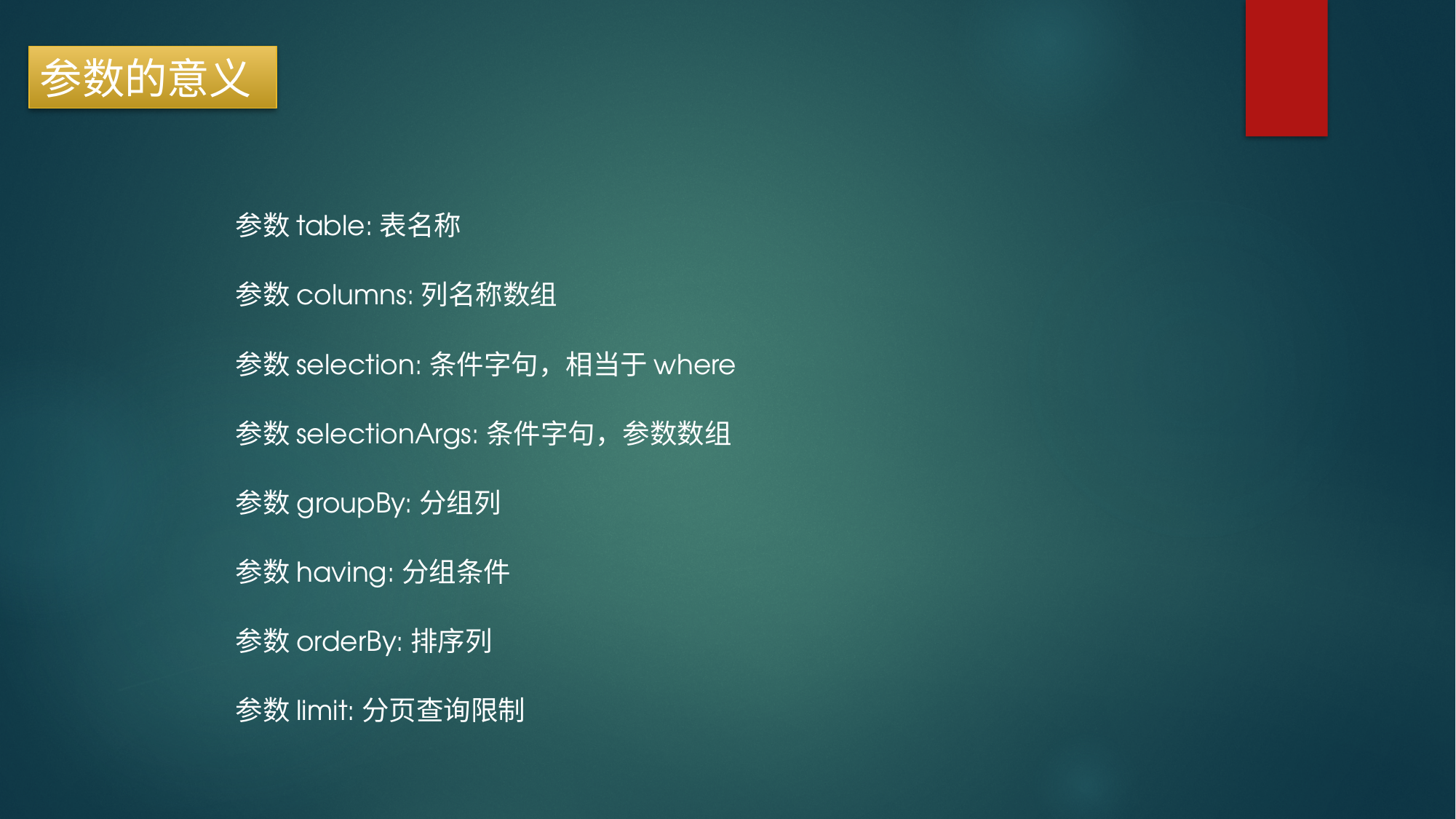

参数的意义
参数table:表名称
参数columns:列名称数组
参数selection:条件字句，相当于where
参数selectionArgs:条件字句，参数数组
参数groupBy:分组列
参数having:分组条件
参数orderBy:排序列
参数limit:分页查询限制